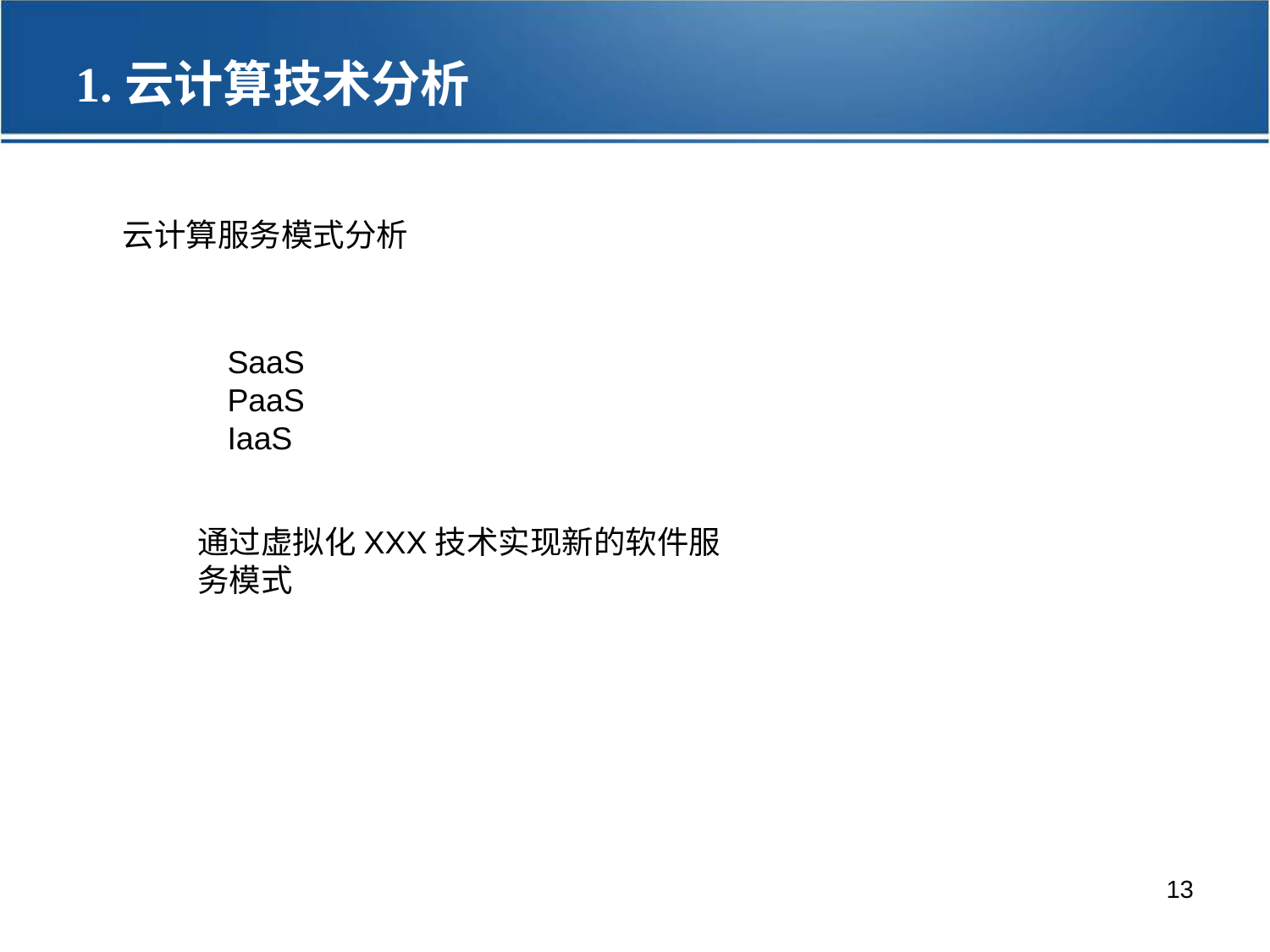

1.云计算技术分析
云计算服务模式分析
SaaS
PaaS
IaaS
通过虚拟化XXX技术实现新的软件服务模式
13